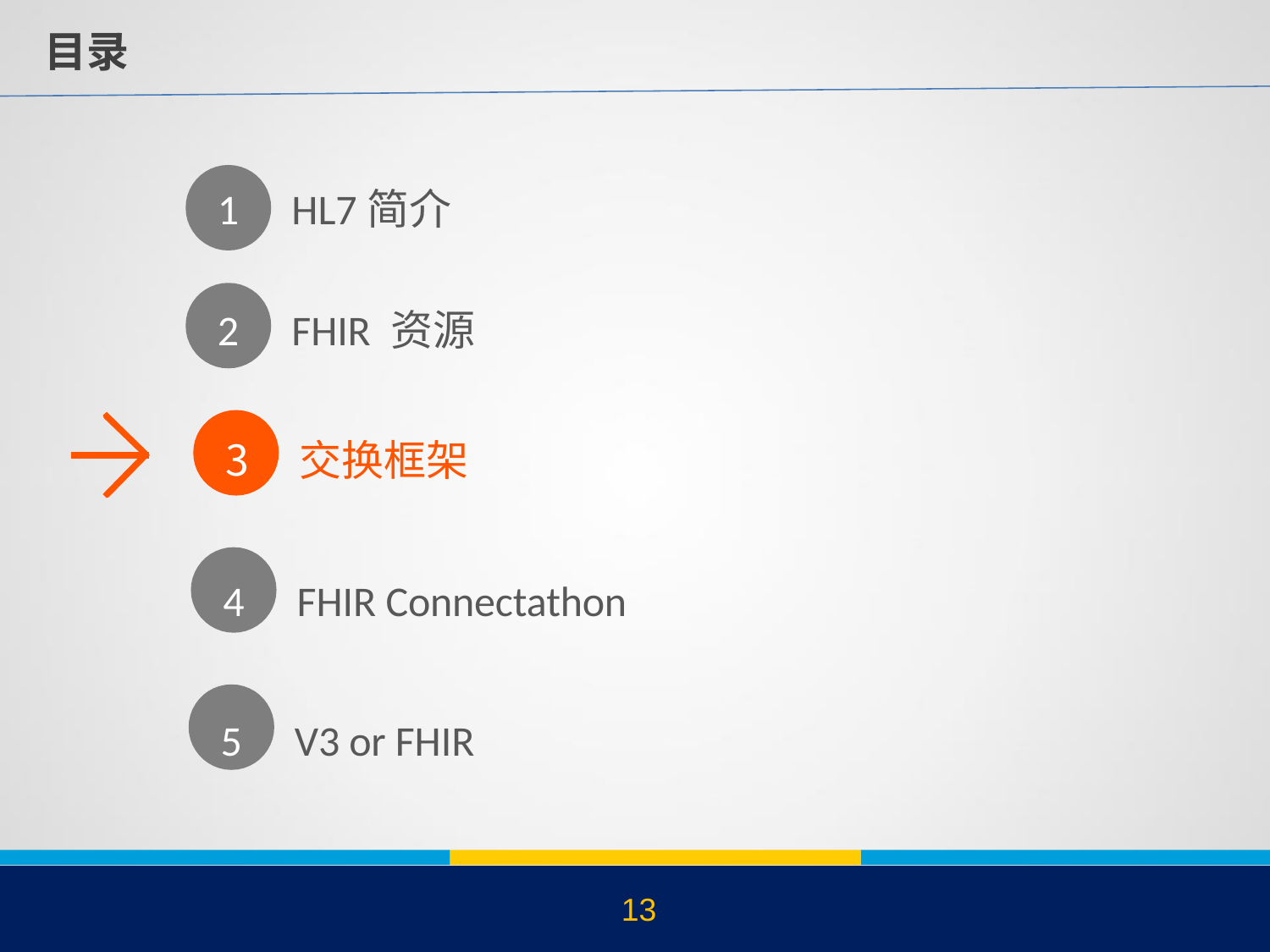

目录

HL7简介

FHIR 资源

交换框架

FHIR Connectathon

V3 or FHIR

13